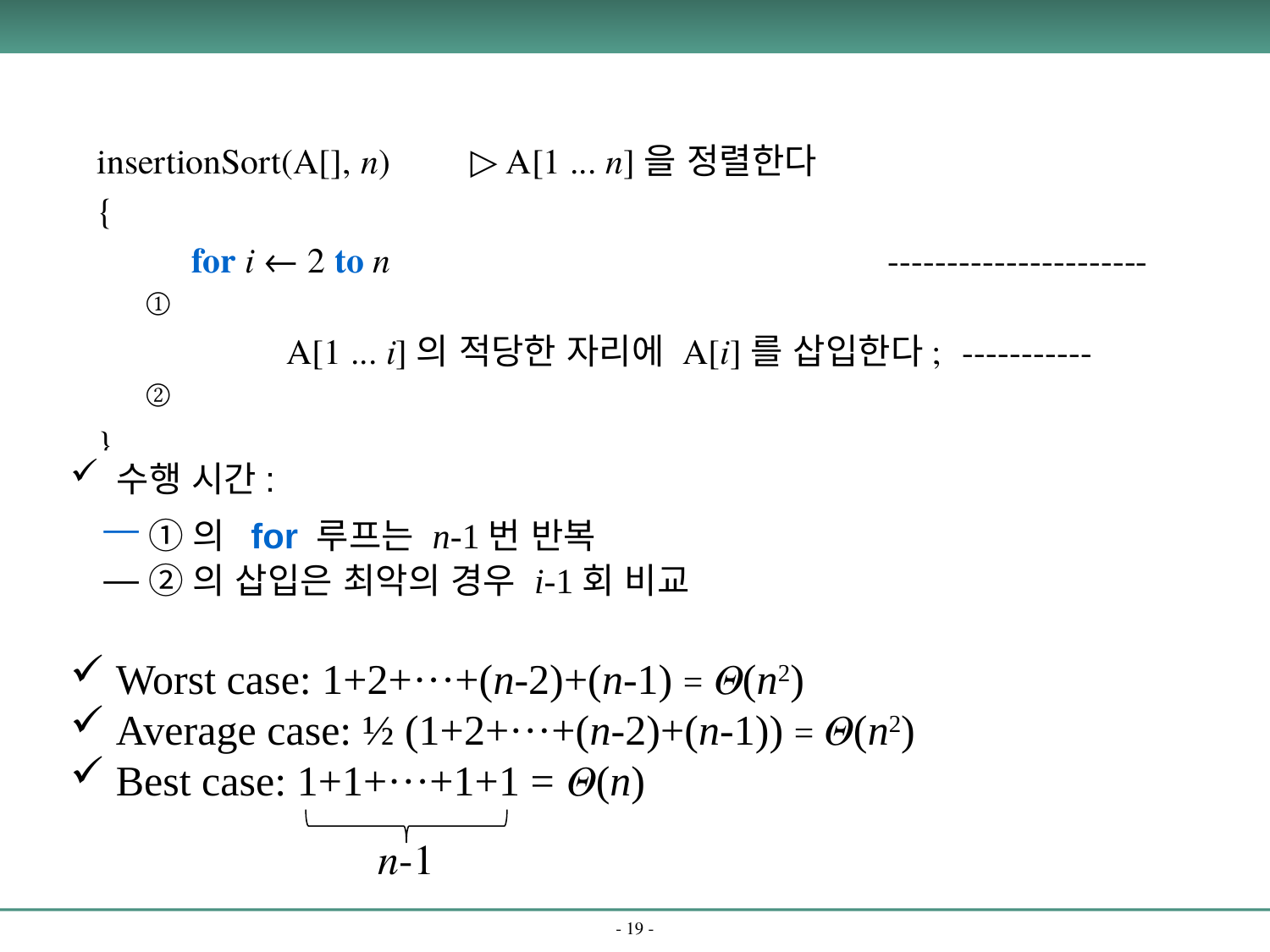

insertionSort(A[], n)       ▷ A[1 ... n]을 정렬한다
{
        for i ← 2 to n                                              ---------------------- ①
                A[1 ... i]의 적당한 자리에 A[i]를 삽입한다;  ----------- ②
}
 수행 시간:
 ①의 for 루프는 n-1번 반복
 ②의 삽입은 최악의 경우 i-1회 비교
 Worst case: 1+2+···+(n-2)+(n-1) = Θ(n2)
 Average case: ½ (1+2+···+(n-2)+(n-1)) = Θ(n2)
 Best case: 1+1+···+1+1 = Θ(n)

n-1